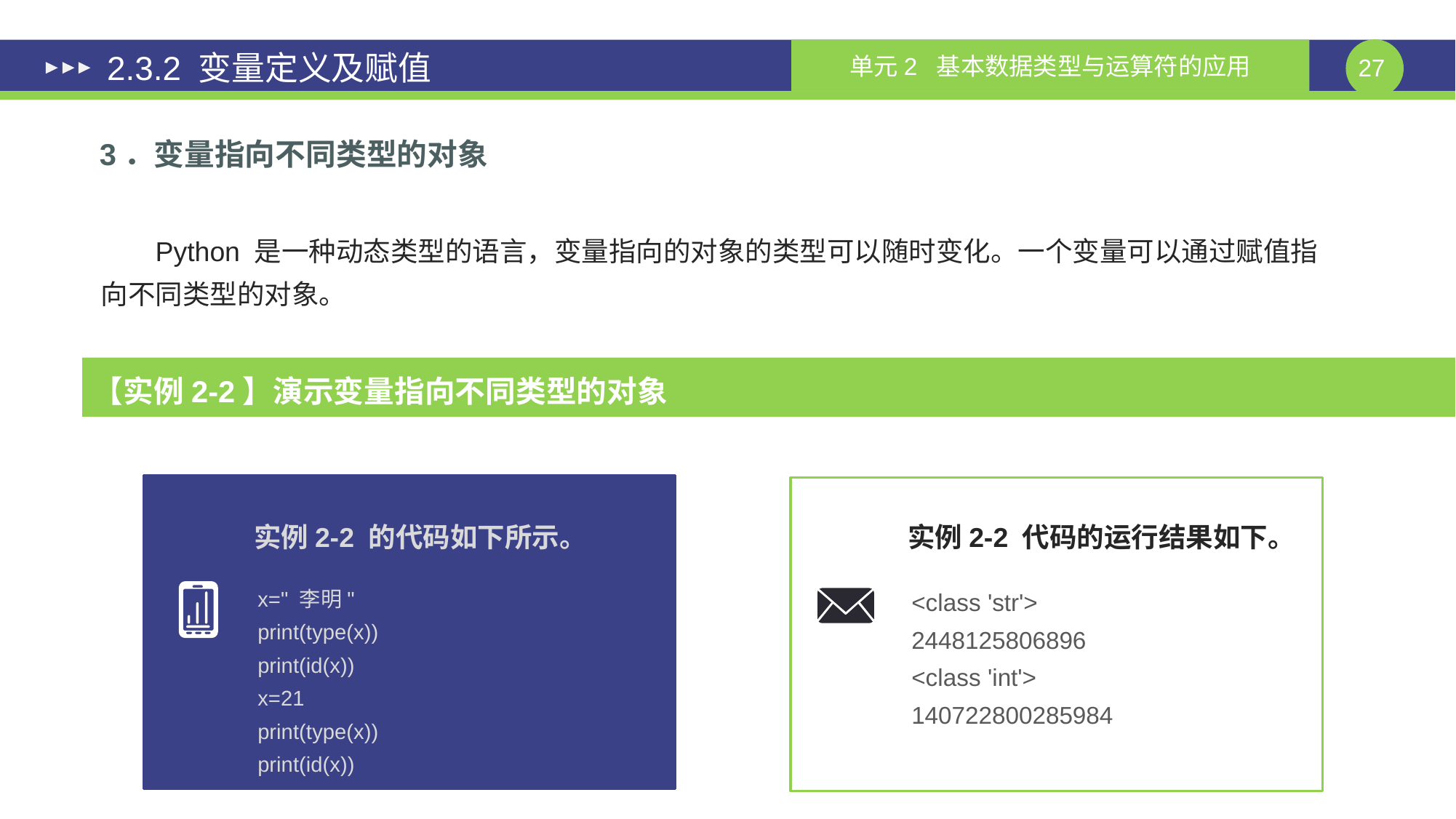

# 2.3.2 变量定义及赋值
3．变量指向不同类型的对象
Python 是一种动态类型的语言，变量指向的对象的类型可以随时变化。一个变量可以通过赋值指向不同类型的对象。

【实例2-2】演示变量指向不同类型的对象

实例2-2 代码的运行结果如下。
实例2-2 的代码如下所示。
x=" 李明"
print(type(x))
print(id(x))
x=21
print(type(x))
print(id(x))
<class 'str'>
2448125806896
<class 'int'>
140722800285984